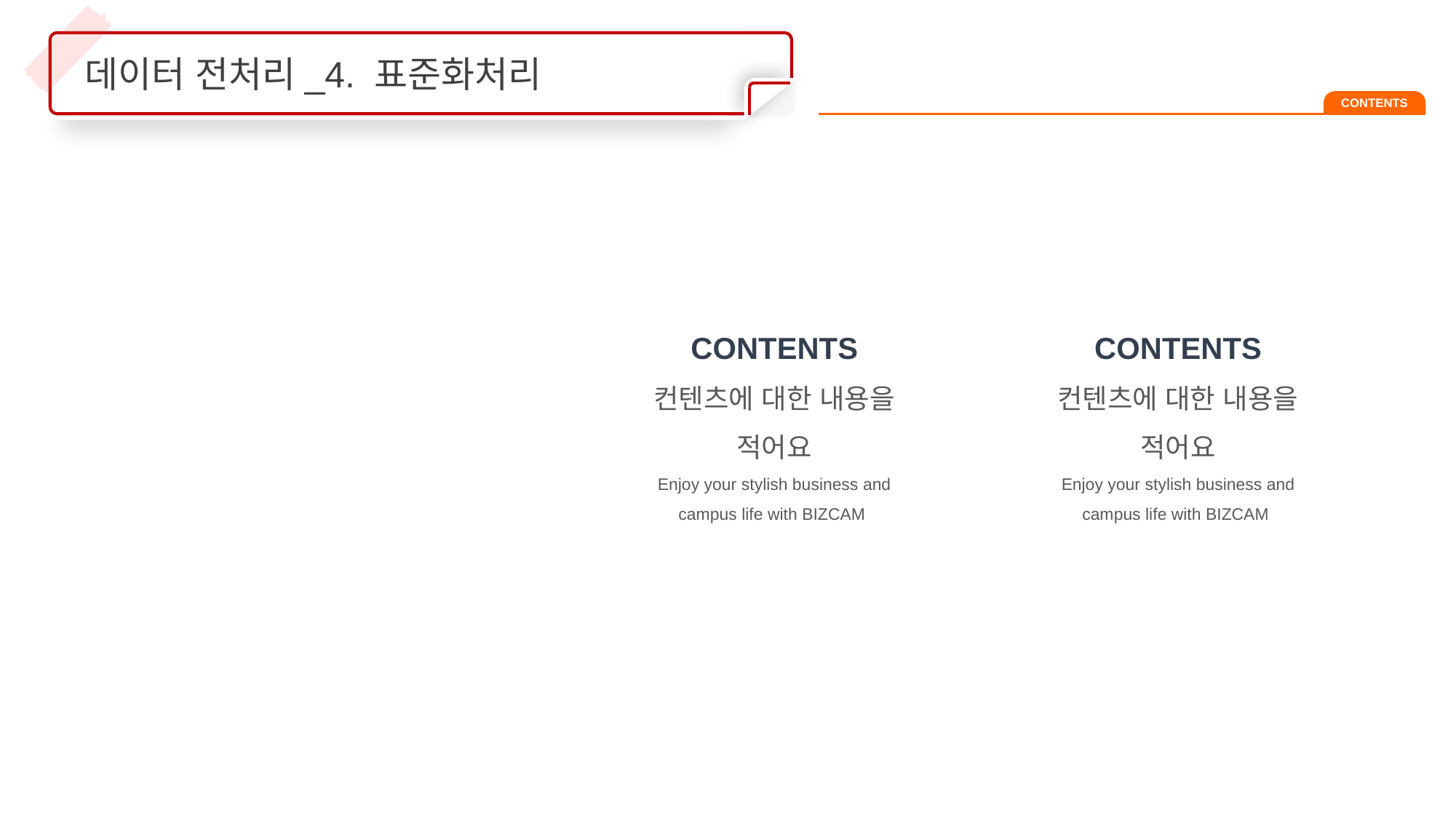

데이터 전처리_4. 표준화처리

CONTENTS
CONTENTS
컨텐츠에 대한 내용을 적어요
Enjoy your stylish business and campus life with BIZCAM
CONTENTS
컨텐츠에 대한 내용을 적어요
Enjoy your stylish business and campus life with BIZCAM